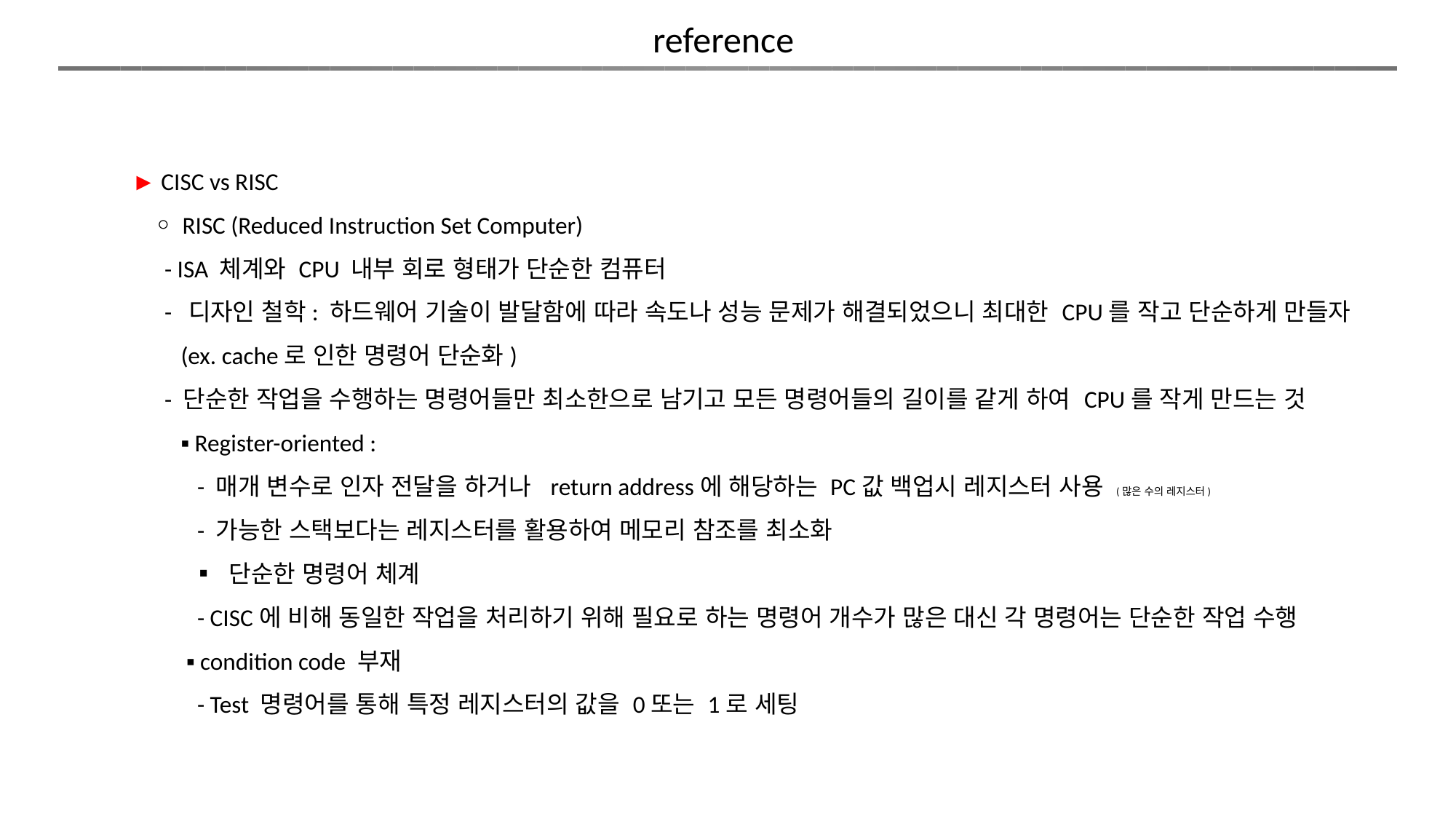

reference

► CISC vs RISC
   ￮ RISC (Reduced Instruction Set Computer)
      - ISA 체계와 CPU 내부 회로 형태가 단순한 컴퓨터
      -  디자인 철학: 하드웨어 기술이 발달함에 따라 속도나 성능 문제가 해결되었으니 최대한 CPU를 작고 단순하게 만들자
         (ex. cache로 인한 명령어 단순화)
      - 단순한 작업을 수행하는 명령어들만 최소한으로 남기고 모든 명령어들의 길이를 같게 하여 CPU를 작게 만드는 것︎
         ▪︎ Register-oriented :
            - 매개 변수로 인자 전달을 하거나  return address에 해당하는 PC값 백업시 레지스터 사용 (많은 수의 레지스터)
            - 가능한 스택보다는 레지스터를 활용하여 메모리 참조를 최소화
         ▪︎ 단순한 명령어 체계
            - CISC에 비해 동일한 작업을 처리하기 위해 필요로 하는 명령어 개수가 많은 대신 각 명령어는 단순한 작업 수행
▪︎ condition code 부재
  - Test 명령어를 통해 특정 레지스터의 값을 0또는 1로 세팅